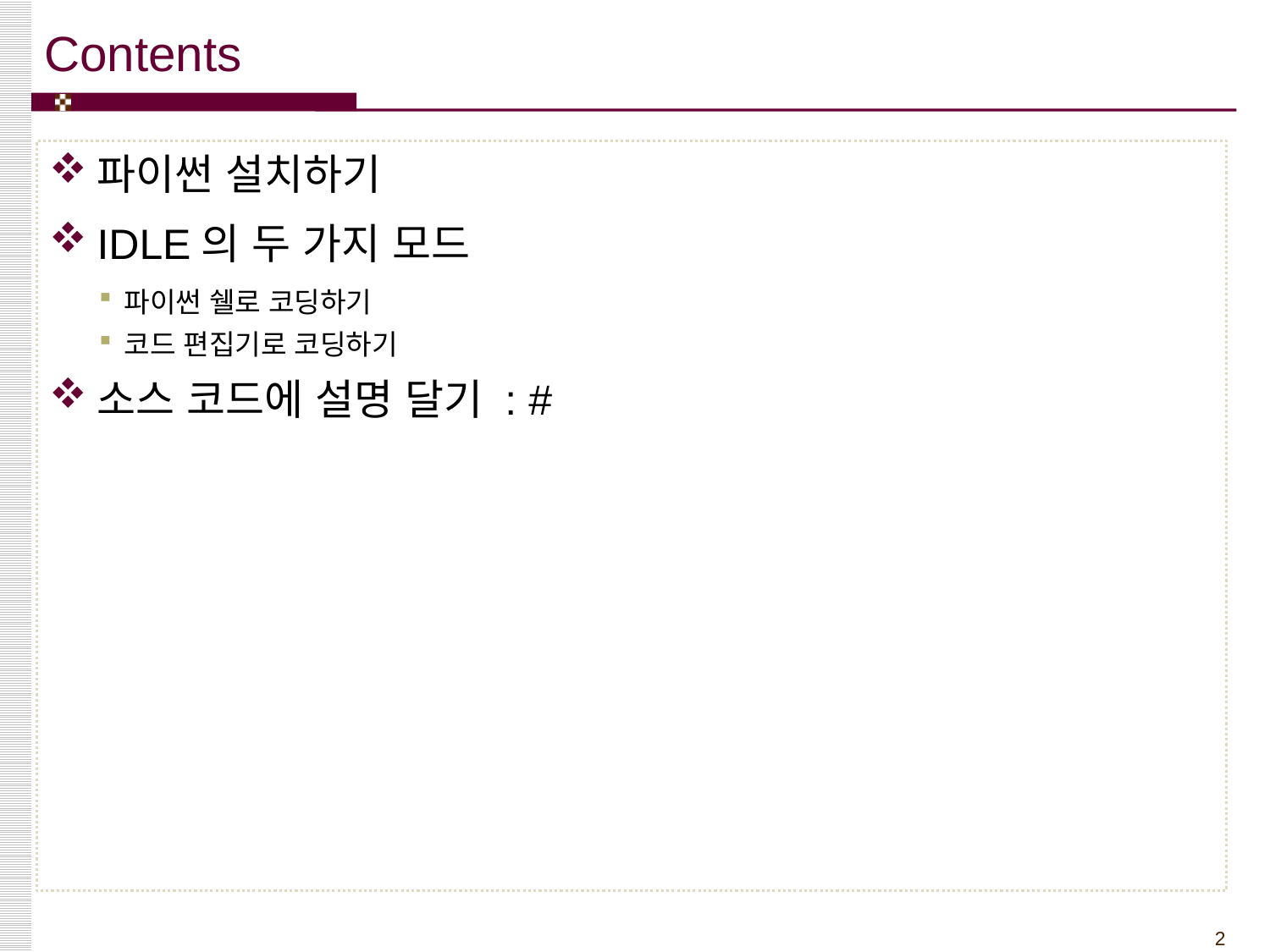

파이썬 설치하기
IDLE의 두 가지 모드
파이썬 쉘로 코딩하기
코드 편집기로 코딩하기
소스 코드에 설명 달기 : #